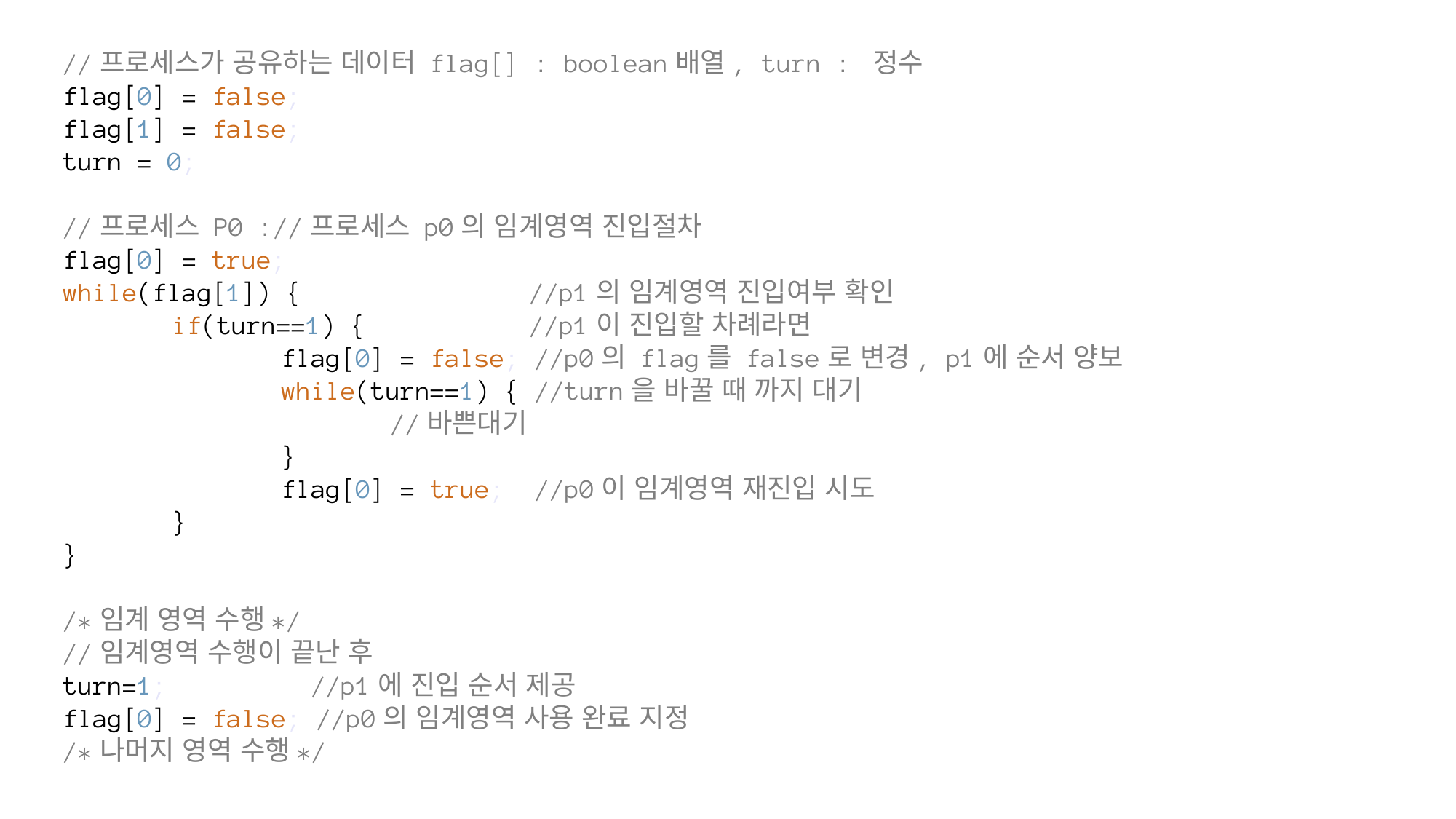

//프로세스가 공유하는 데이터 flag[] : boolean배열, turn : 정수
flag[0] = false;
flag[1] = false;
turn = 0;

//프로세스 P0 ://프로세스 p0의 임계영역 진입절차
flag[0] = true;
while(flag[1]) {		  //p1의 임계영역 진입여부 확인
	if(turn==1) {   	  //p1이 진입할 차례라면
		flag[0] = false; //p0의 flag를 false로 변경, p1에 순서 양보
		while(turn==1) { //turn을 바꿀 때 까지 대기
			//바쁜대기
		}
		flag[0] = true;  //p0이 임계영역 재진입 시도
	}
}

/*임계 영역 수행*/
//임계영역 수행이 끝난 후
turn=1;		  //p1에 진입 순서 제공
flag[0] = false; //p0의 임계영역 사용 완료 지정
/*나머지 영역 수행*/